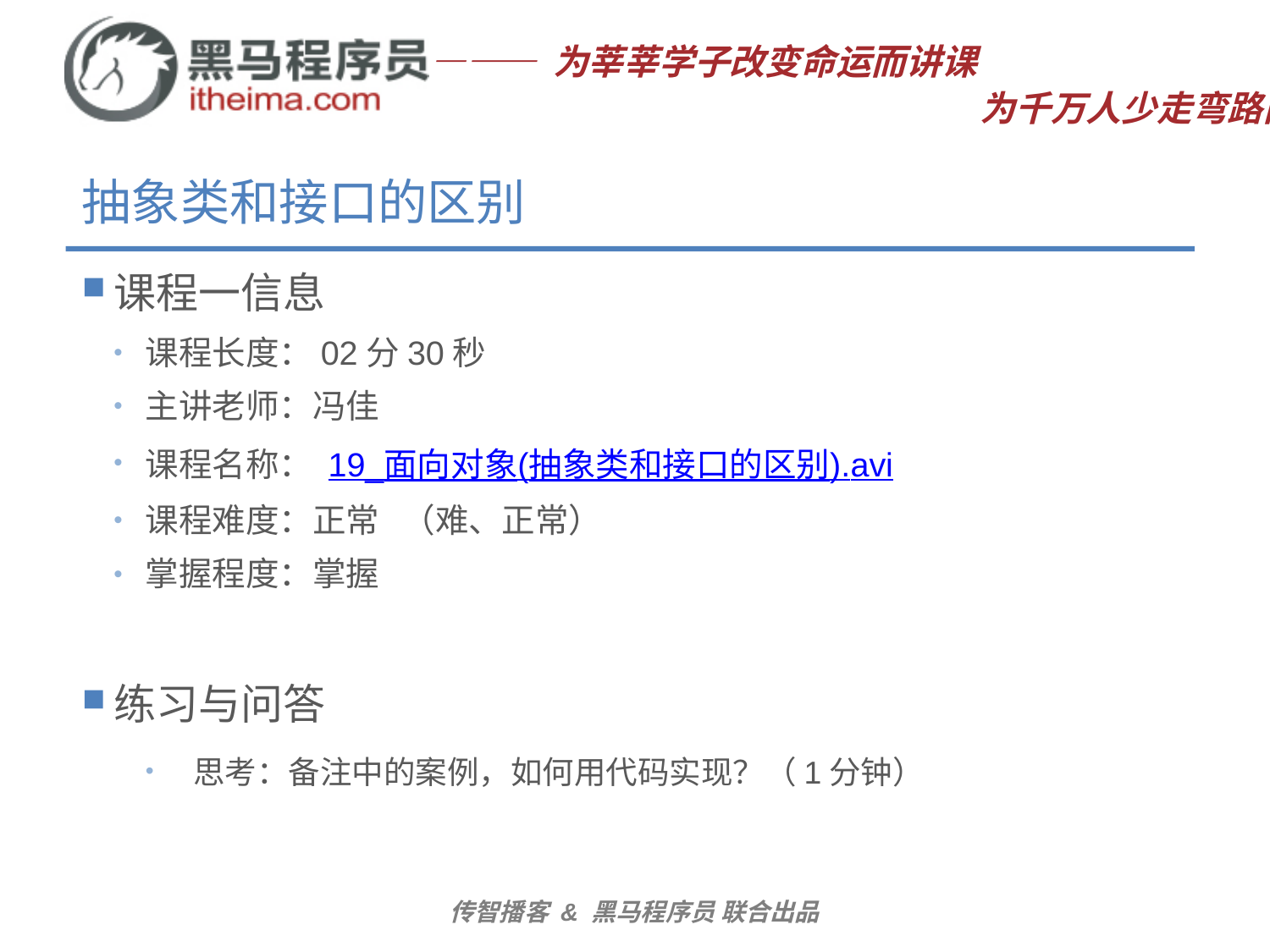

# 抽象类和接口的区别
课程一信息
课程长度：02分30秒
主讲老师：冯佳
课程名称： 19_面向对象(抽象类和接口的区别).avi
课程难度：正常   （难、正常）
掌握程度：掌握

练习与问答
思考：备注中的案例，如何用代码实现？（1分钟）